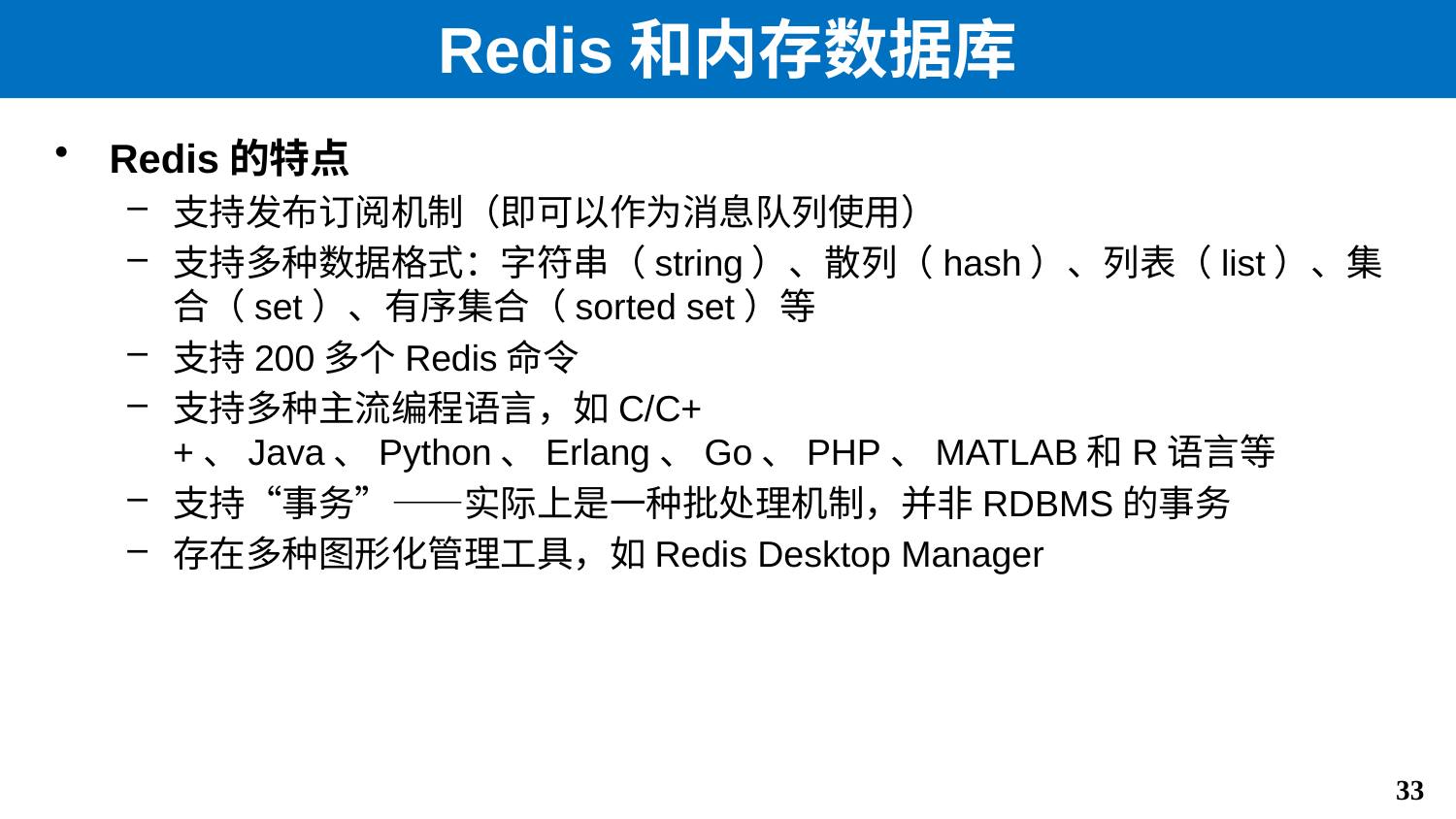

# Redis和内存数据库
Redis的特点
支持发布订阅机制（即可以作为消息队列使用）
支持多种数据格式：字符串（string）、散列（hash）、列表（list）、集合（set）、有序集合（sorted set）等
支持200多个Redis命令
支持多种主流编程语言，如C/C++、Java、Python、Erlang、Go、PHP、MATLAB和R语言等
支持“事务”——实际上是一种批处理机制，并非RDBMS的事务
存在多种图形化管理工具，如Redis Desktop Manager